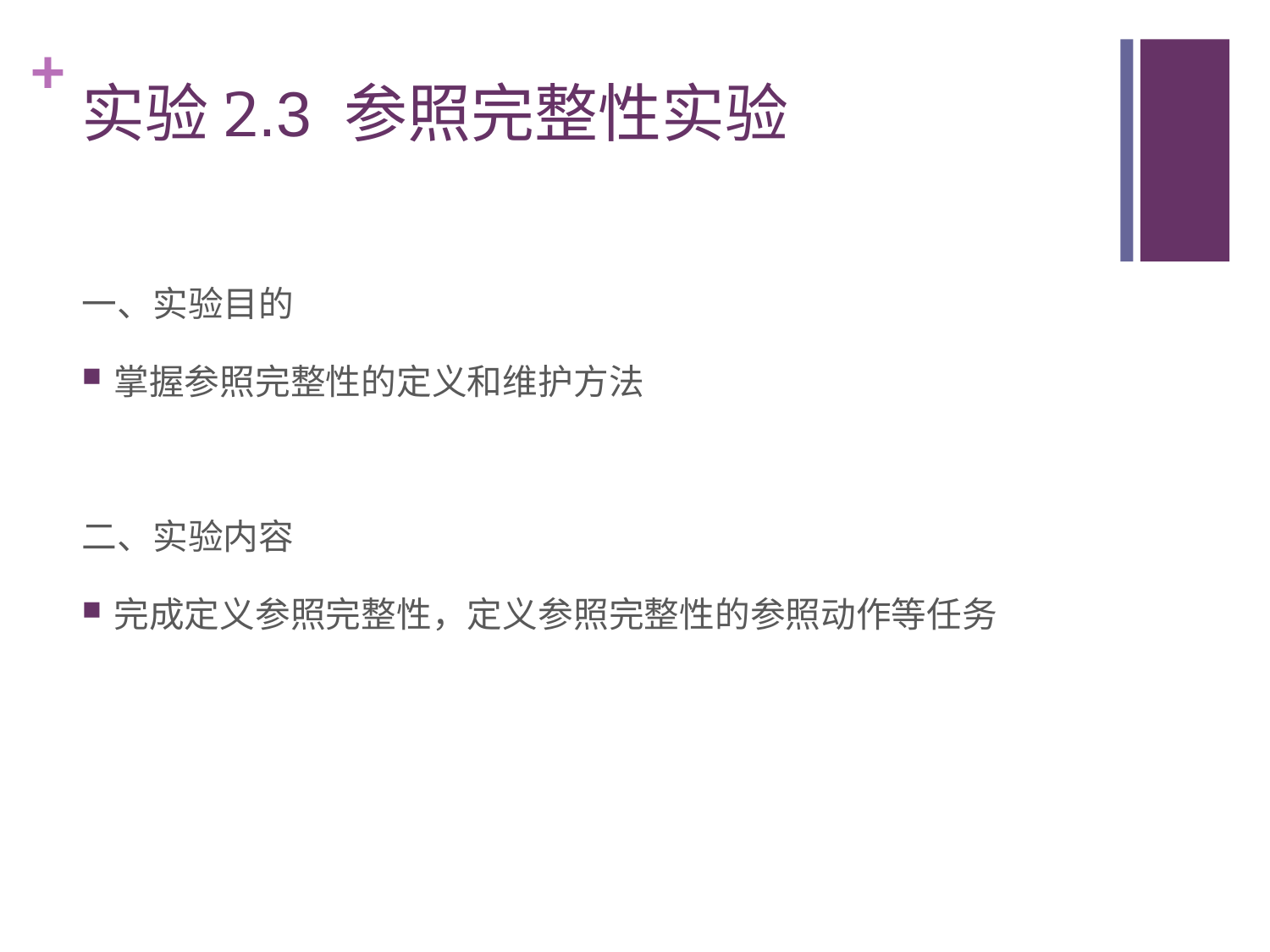

# 实验2.3 参照完整性实验
一、实验目的
掌握参照完整性的定义和维护方法

二、实验内容
完成定义参照完整性，定义参照完整性的参照动作等任务